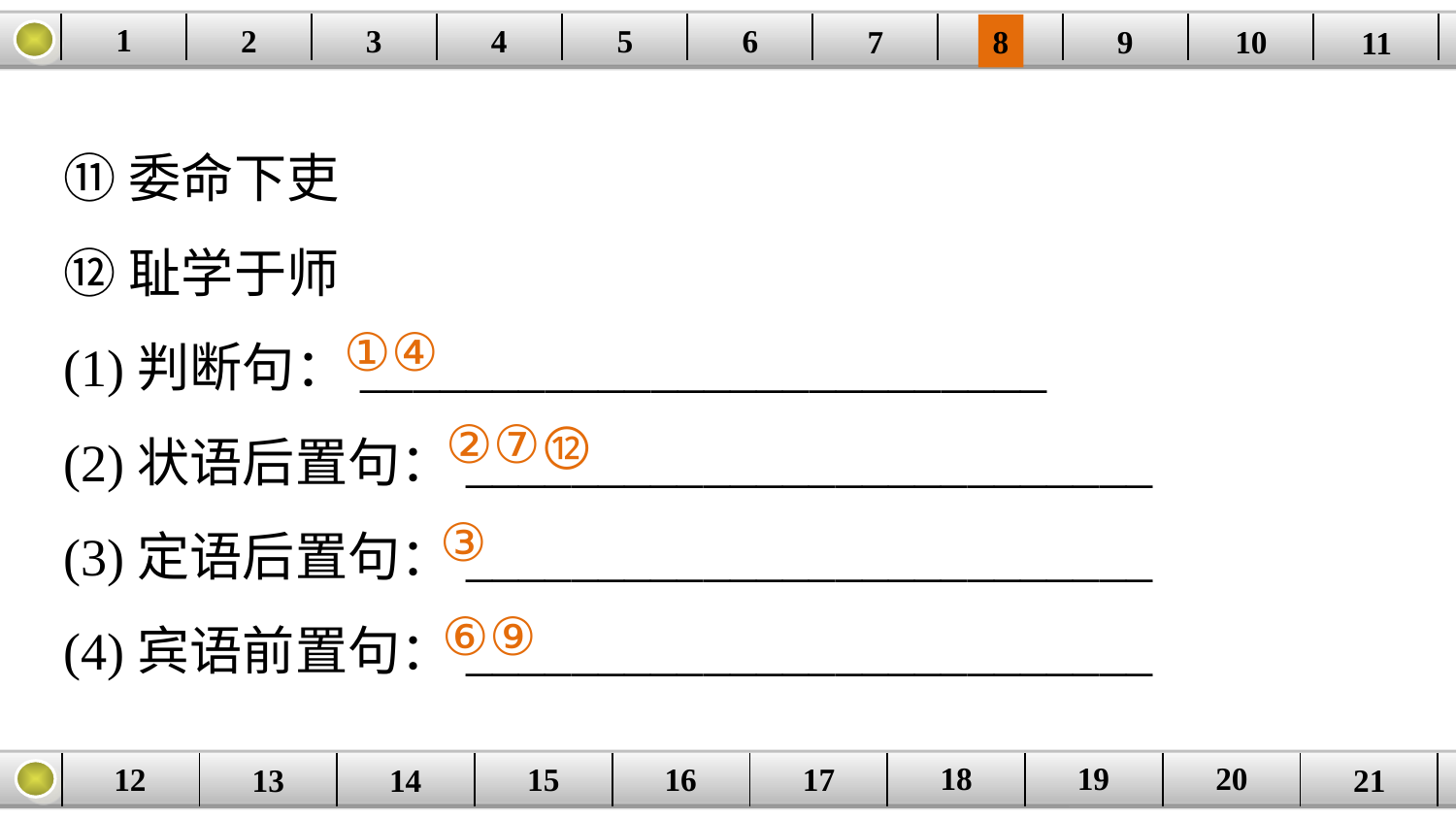

1
2
3
4
|  |  |  |  |  |  |  |  |  |  |  |
| --- | --- | --- | --- | --- | --- | --- | --- | --- | --- | --- |
5
6
7
8
9
10
11

⑪委命下吏
⑫耻学于师
(1)判断句：__________________________
(2)状语后置句：__________________________
(3)定语后置句：__________________________
(4)宾语前置句：__________________________
①④
②⑦⑫
③
⑥⑨
20
19

18
17
16
12
15
14
|  |  |  |  |  |  |  |  |  |  |
| --- | --- | --- | --- | --- | --- | --- | --- | --- | --- |
13
21